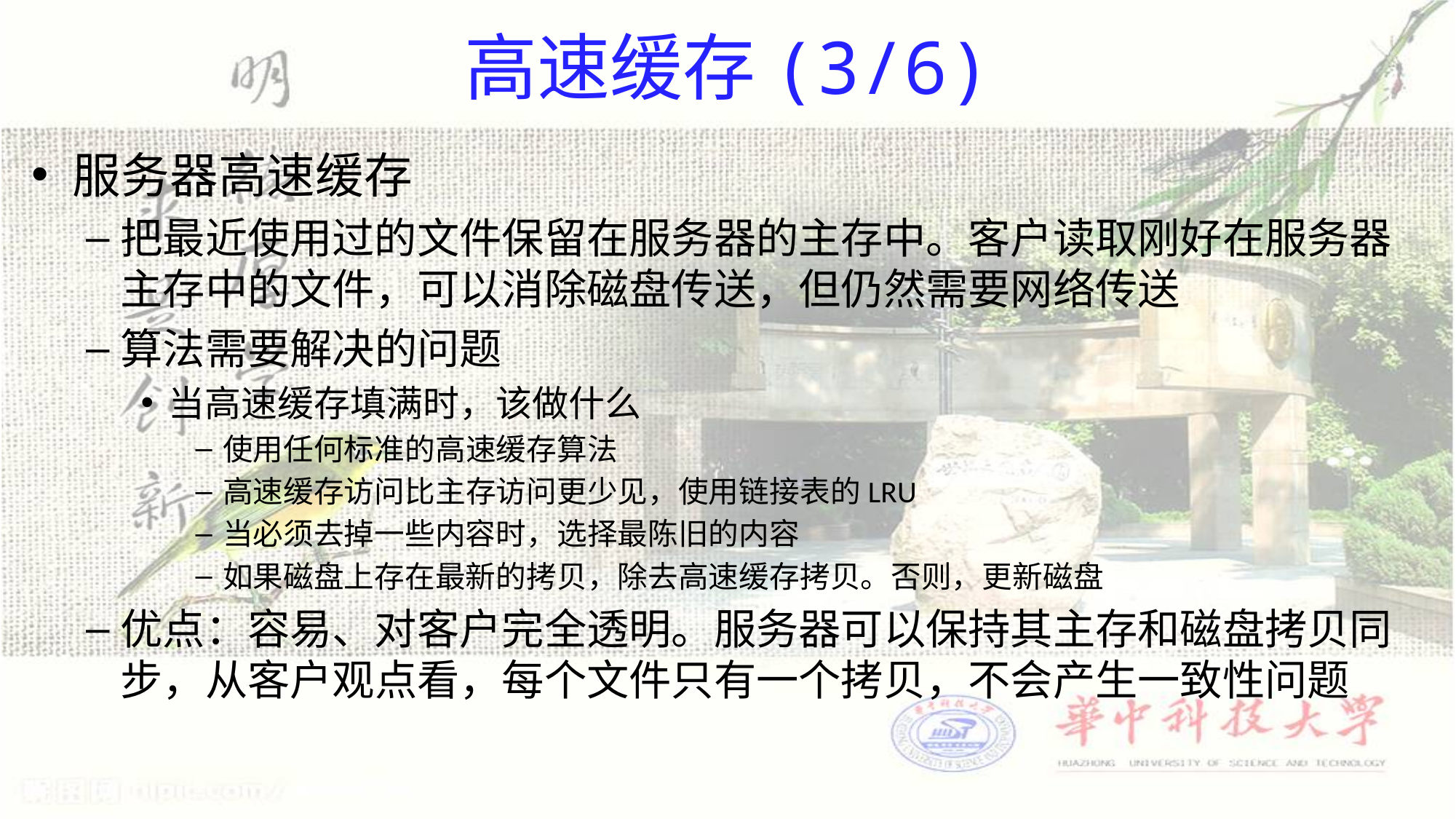

# 高速缓存(3/6)
服务器高速缓存
把最近使用过的文件保留在服务器的主存中。客户读取刚好在服务器主存中的文件，可以消除磁盘传送，但仍然需要网络传送
算法需要解决的问题
当高速缓存填满时，该做什么
使用任何标准的高速缓存算法
高速缓存访问比主存访问更少见，使用链接表的LRU
当必须去掉一些内容时，选择最陈旧的内容
如果磁盘上存在最新的拷贝，除去高速缓存拷贝。否则，更新磁盘
优点：容易、对客户完全透明。服务器可以保持其主存和磁盘拷贝同步，从客户观点看，每个文件只有一个拷贝，不会产生一致性问题